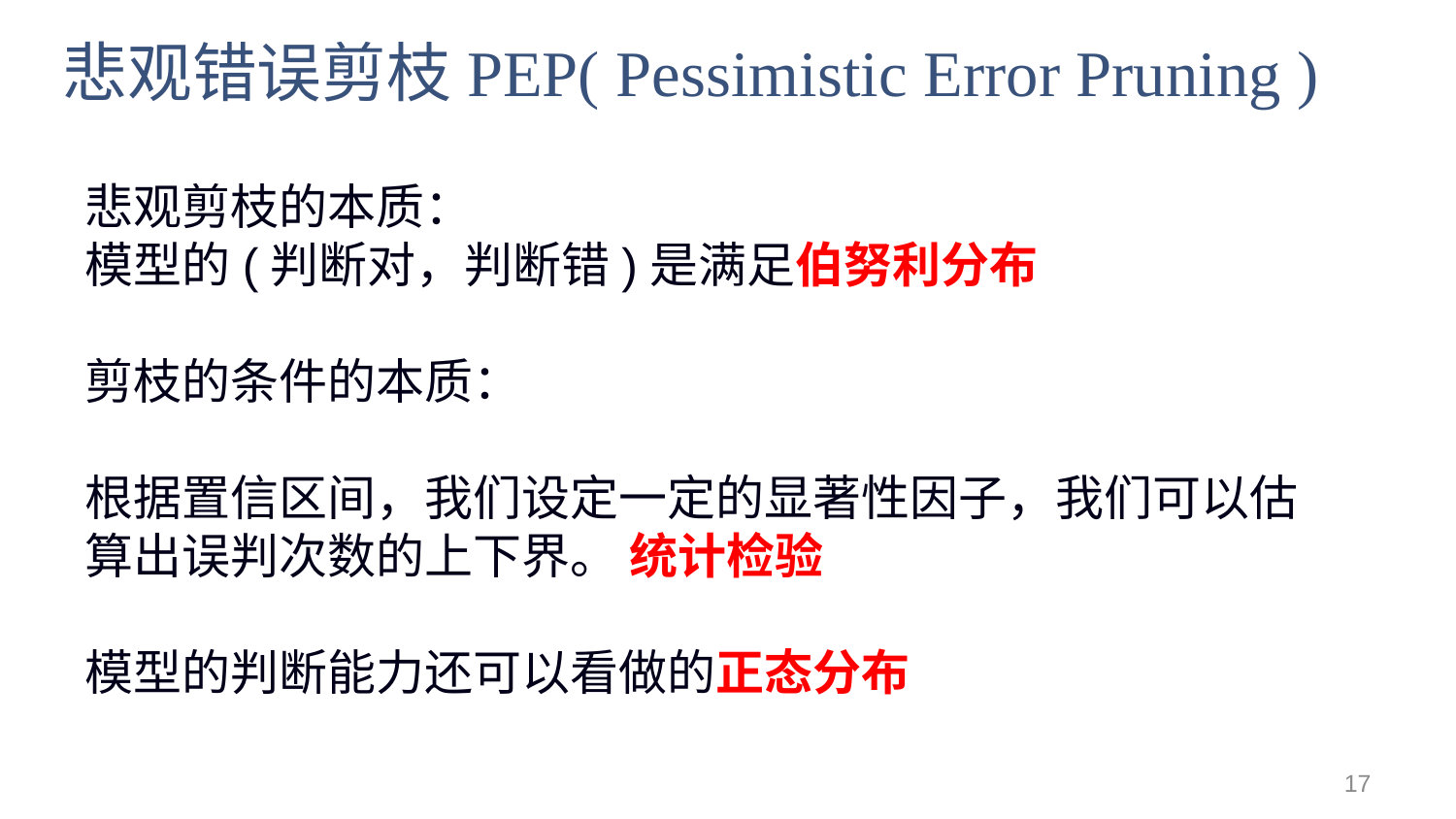

# 悲观错误剪枝PEP( Pessimistic Error Pruning )
悲观剪枝的本质：
模型的(判断对，判断错)是满足伯努利分布

剪枝的条件的本质：

根据置信区间，我们设定一定的显著性因子，我们可以估算出误判次数的上下界。 统计检验

模型的判断能力还可以看做的正态分布